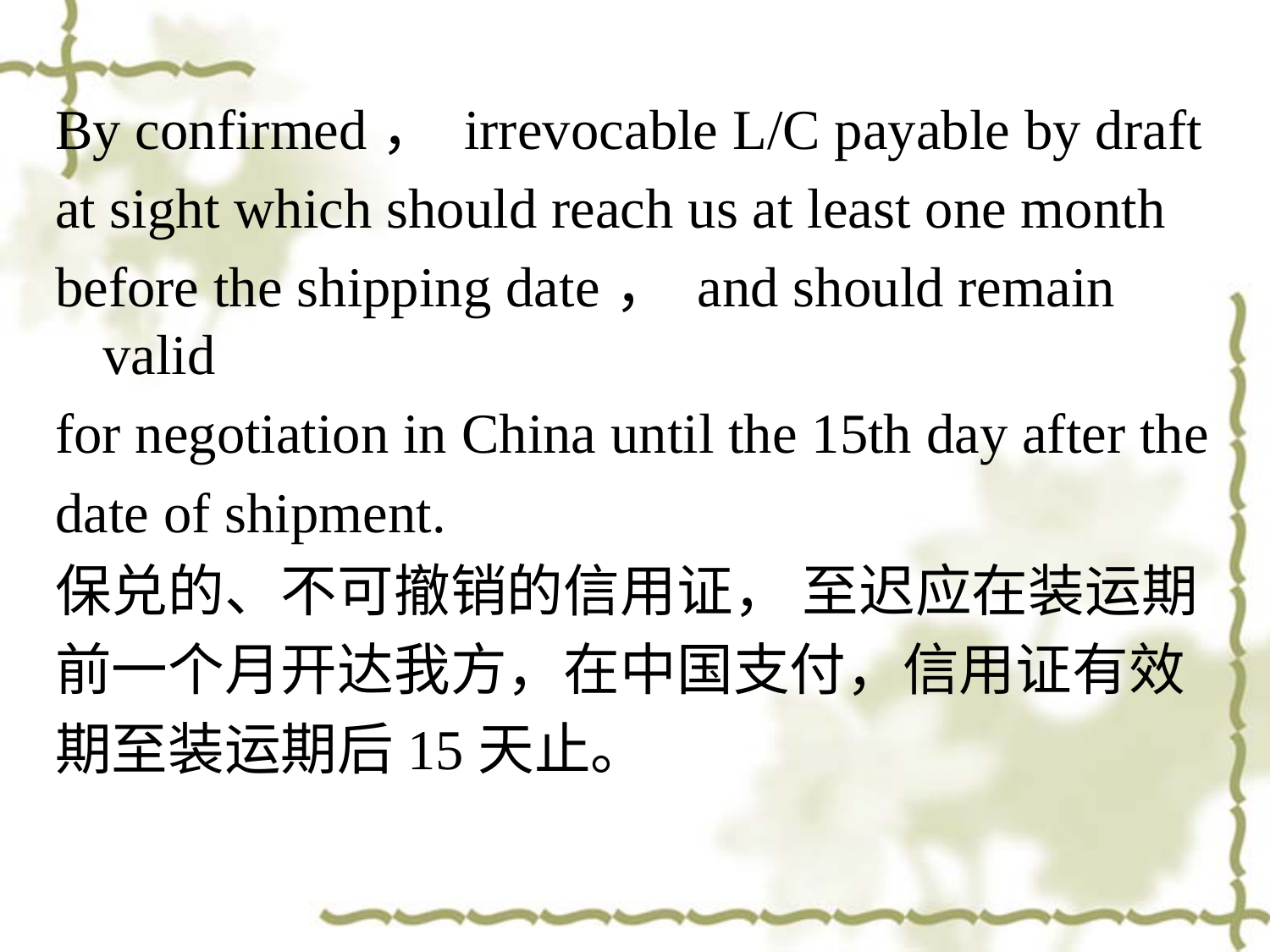

By confirmed， irrevocable L/C payable by draft
at sight which should reach us at least one month
before the shipping date， and should remain valid
for negotiation in China until the 15th day after the
date of shipment.
保兑的、不可撤销的信用证， 至迟应在装运期
前一个月开达我方，在中国支付，信用证有效
期至装运期后15天止。